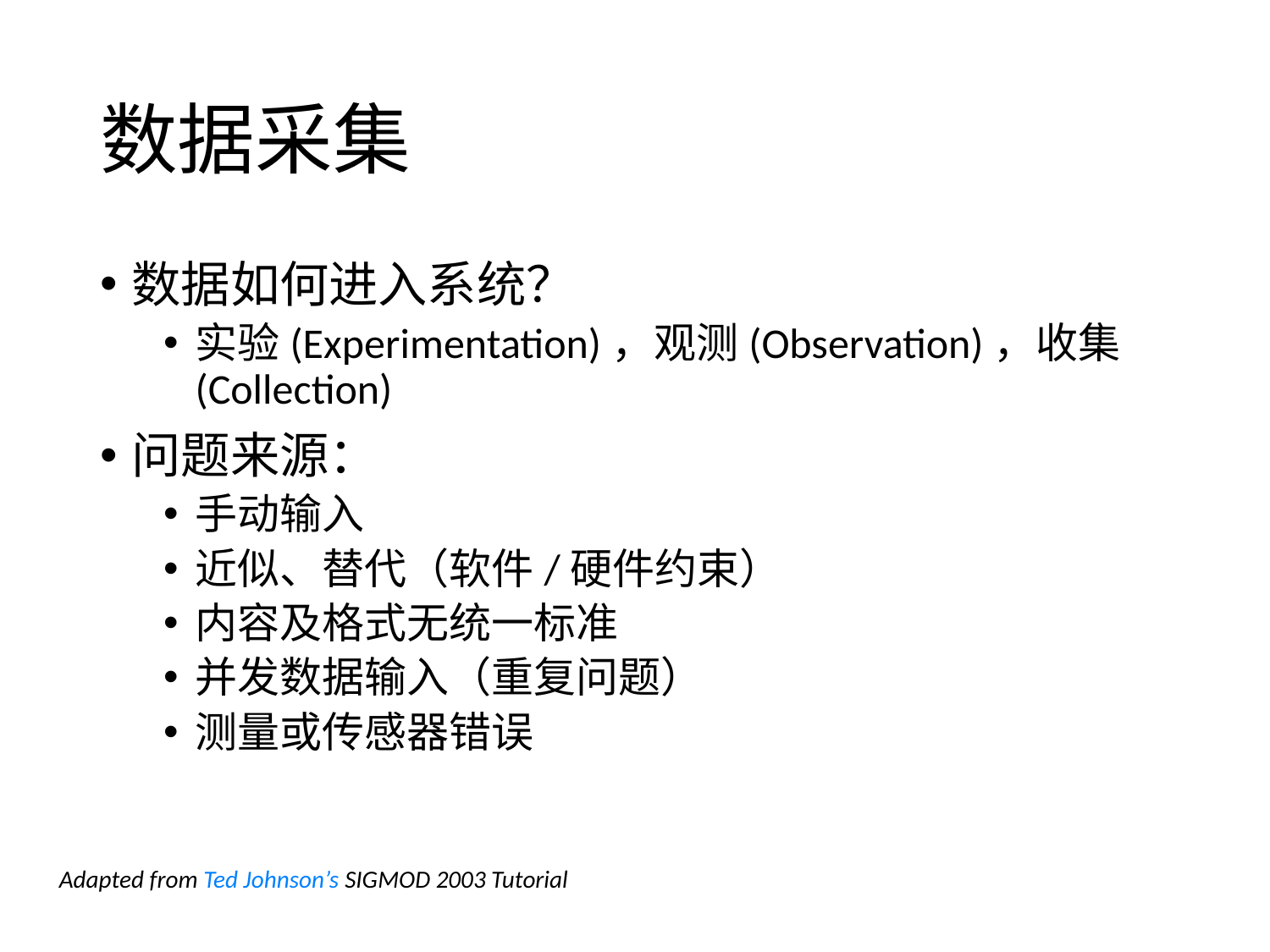

# 数据采集
数据如何进入系统？
实验(Experimentation)，观测(Observation)，收集(Collection)
问题来源：
手动输入
近似、替代（软件/硬件约束）
内容及格式无统一标准
并发数据输入（重复问题）
测量或传感器错误
Adapted from Ted Johnson’s SIGMOD 2003 Tutorial